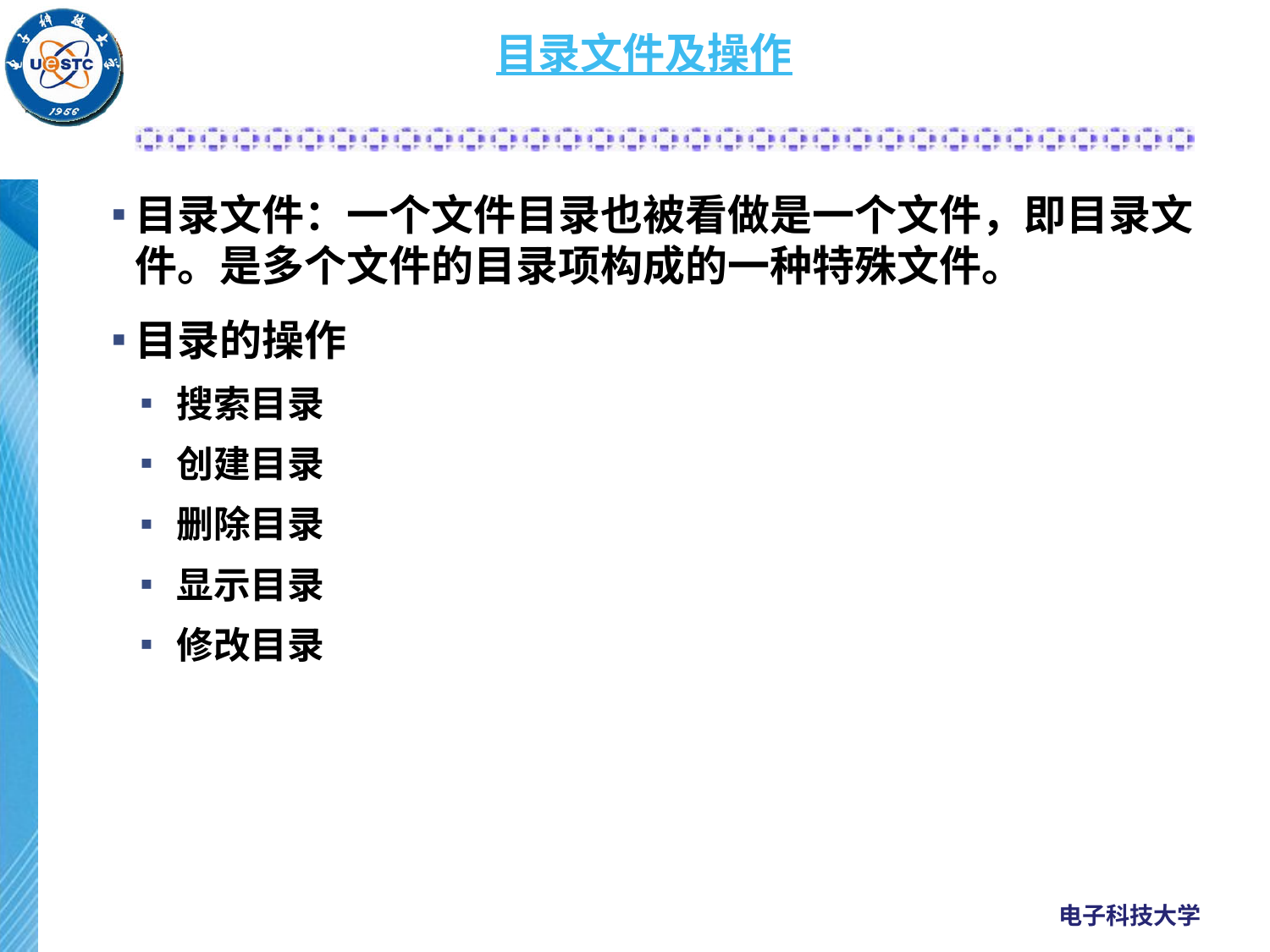

# 目录文件及操作
目录文件：一个文件目录也被看做是一个文件，即目录文件。是多个文件的目录项构成的一种特殊文件。
目录的操作
 搜索目录
 创建目录
 删除目录
 显示目录
 修改目录